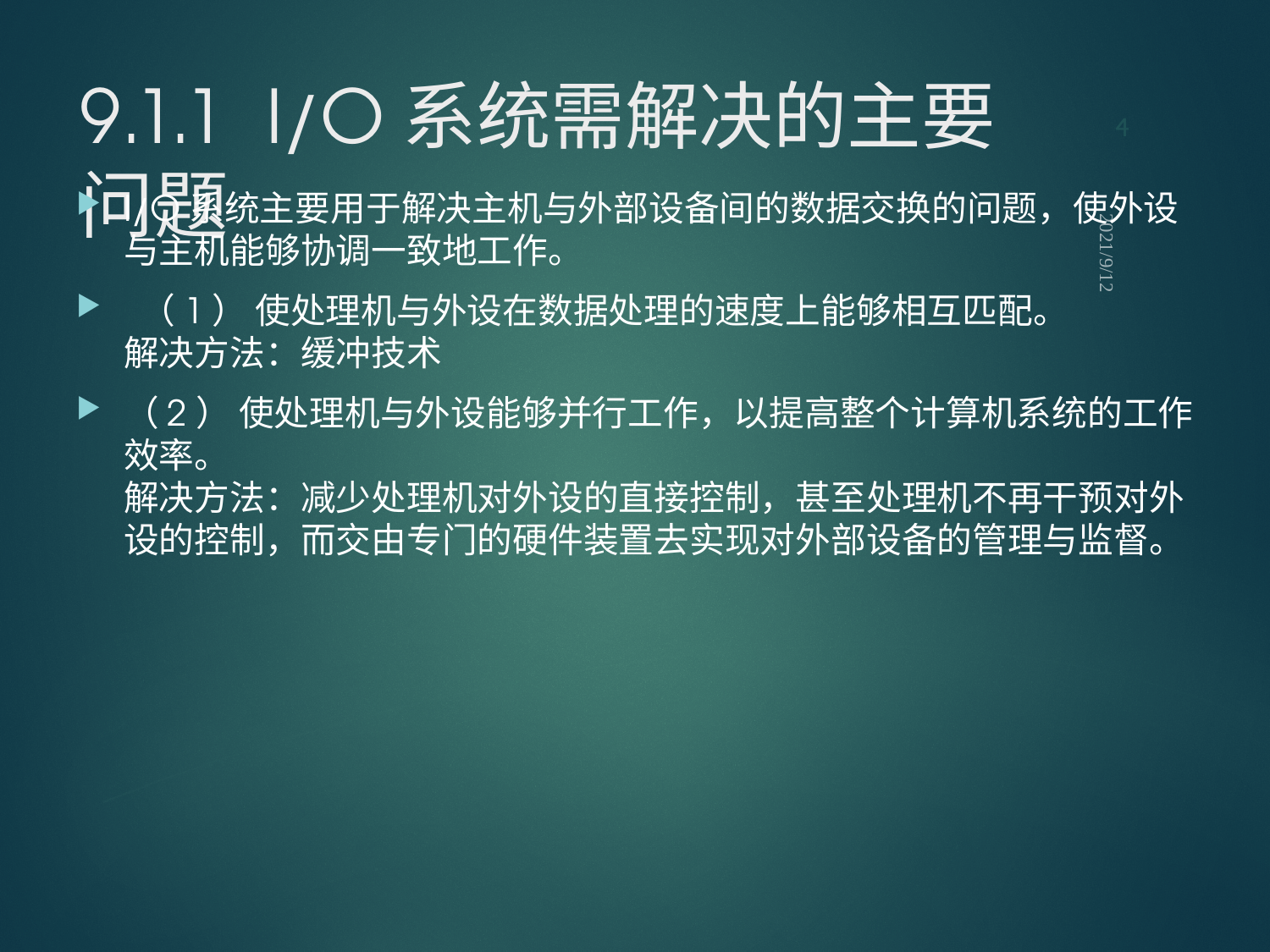

4
# 9.1.1  I/O系统需解决的主要问题
I/O系统主要用于解决主机与外部设备间的数据交换的问题，使外设与主机能够协调一致地工作。
 （1） 使处理机与外设在数据处理的速度上能够相互匹配。
解决方法：缓冲技术
（2） 使处理机与外设能够并行工作，以提高整个计算机系统的工作效率。
解决方法：减少处理机对外设的直接控制，甚至处理机不再干预对外设的控制，而交由专门的硬件装置去实现对外部设备的管理与监督。
2021/9/12